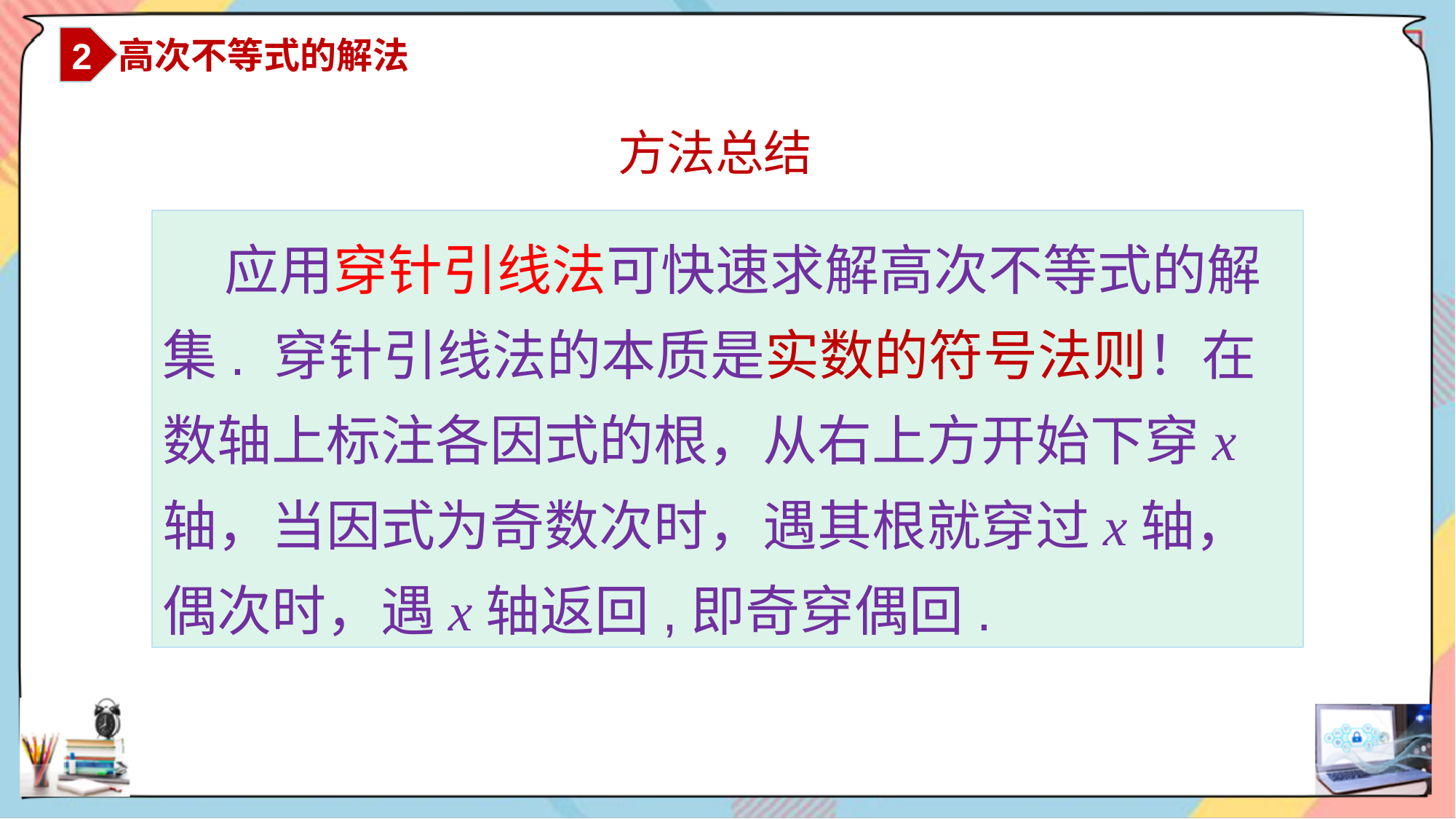

2
高次不等式的解法
  方法总结
    应用穿针引线法可快速求解高次不等式的解集. 穿针引线法的本质是实数的符号法则！在数轴上标注各因式的根，从右上方开始下穿x轴，当因式为奇数次时，遇其根就穿过x轴，偶次时，遇x轴返回,即奇穿偶回.